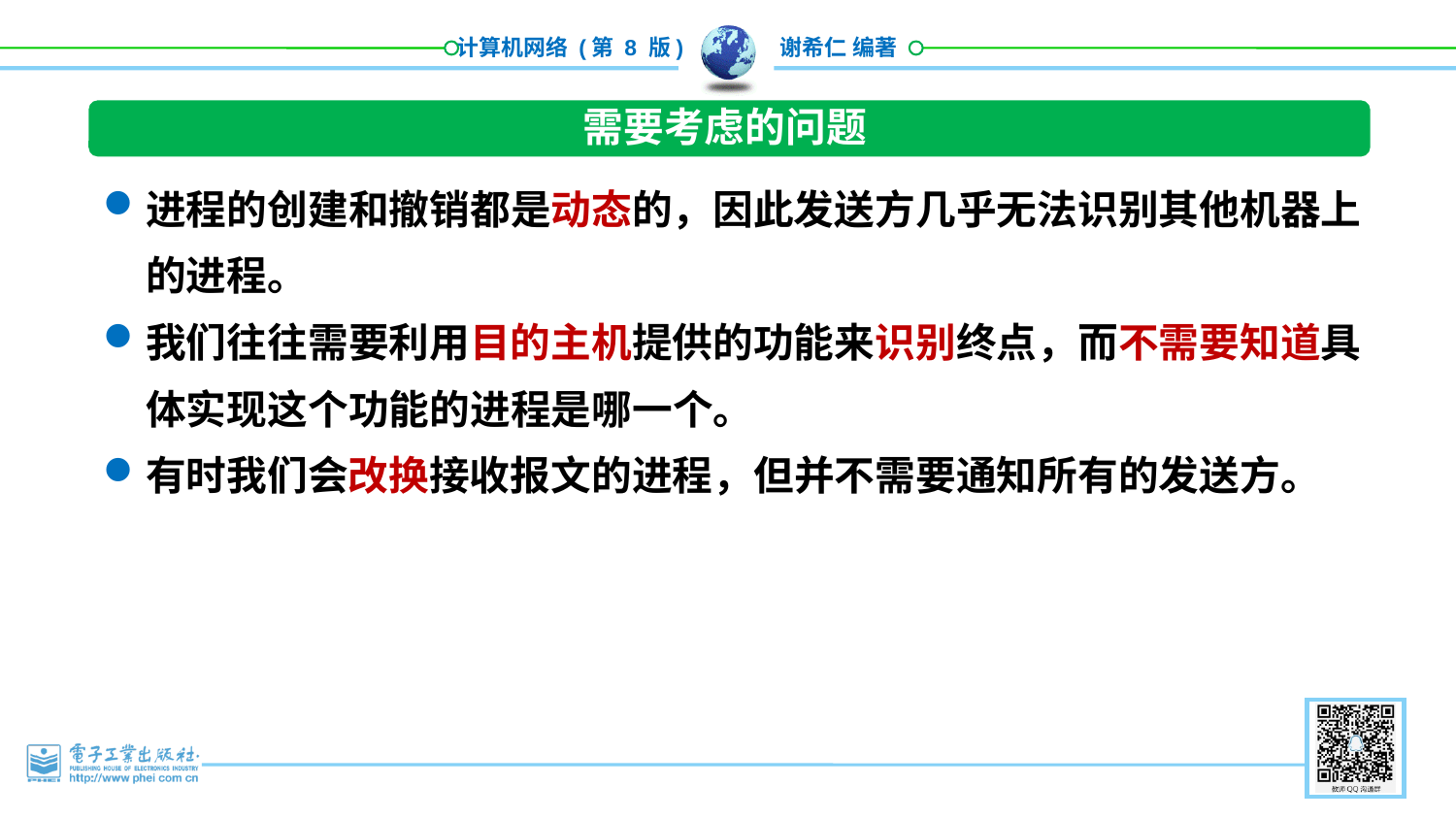

需要考虑的问题

进程的创建和撤销都是动态的，因此发送方几乎无法识别其他机器上的进程。
我们往往需要利用目的主机提供的功能来识别终点，而不需要知道具体实现这个功能的进程是哪一个。
有时我们会改换接收报文的进程，但并不需要通知所有的发送方。